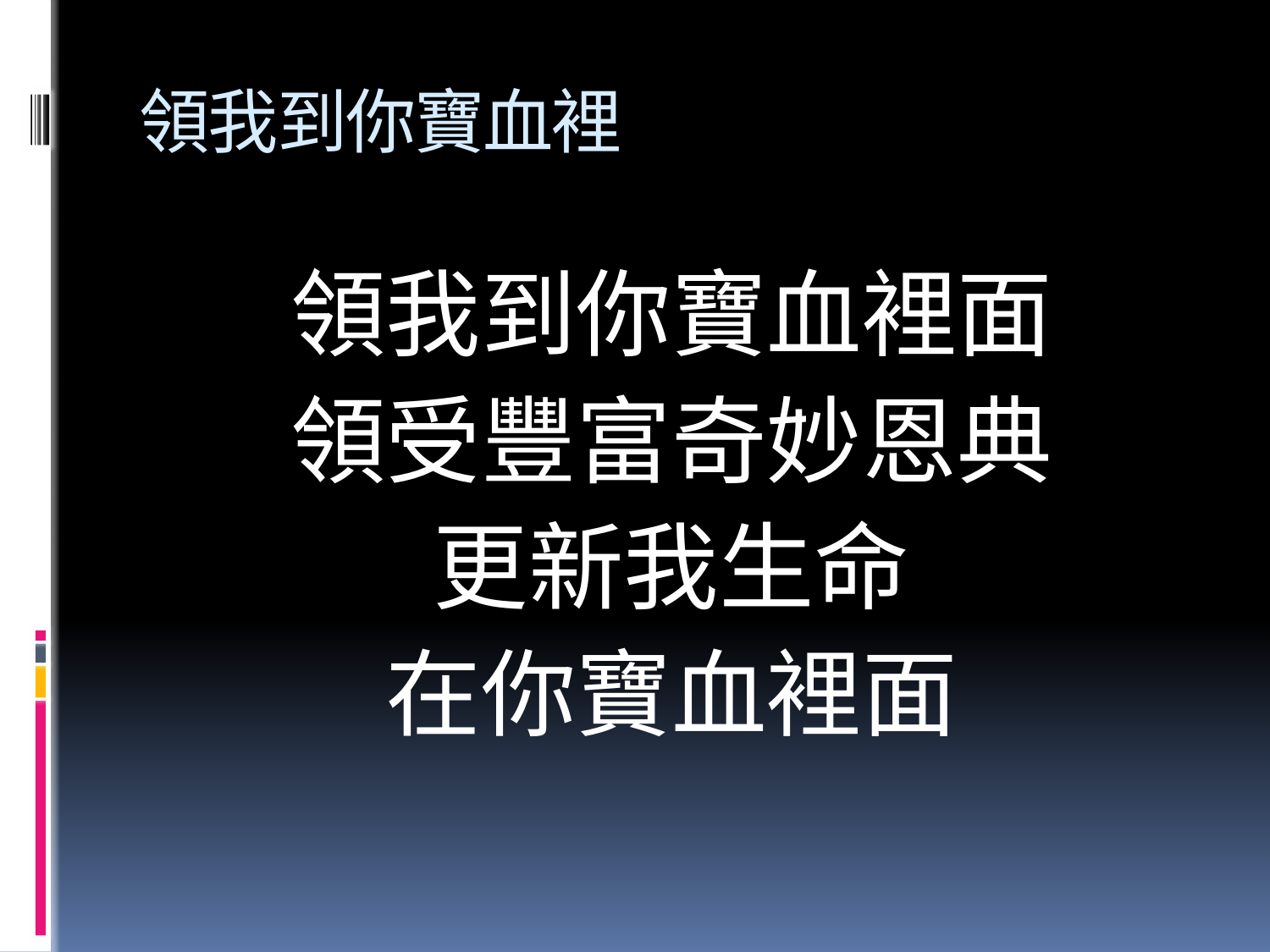

# 領我到你寶血裡
領我到你寶血裡面
領受豐富奇妙恩典
更新我生命
在你寶血裡面